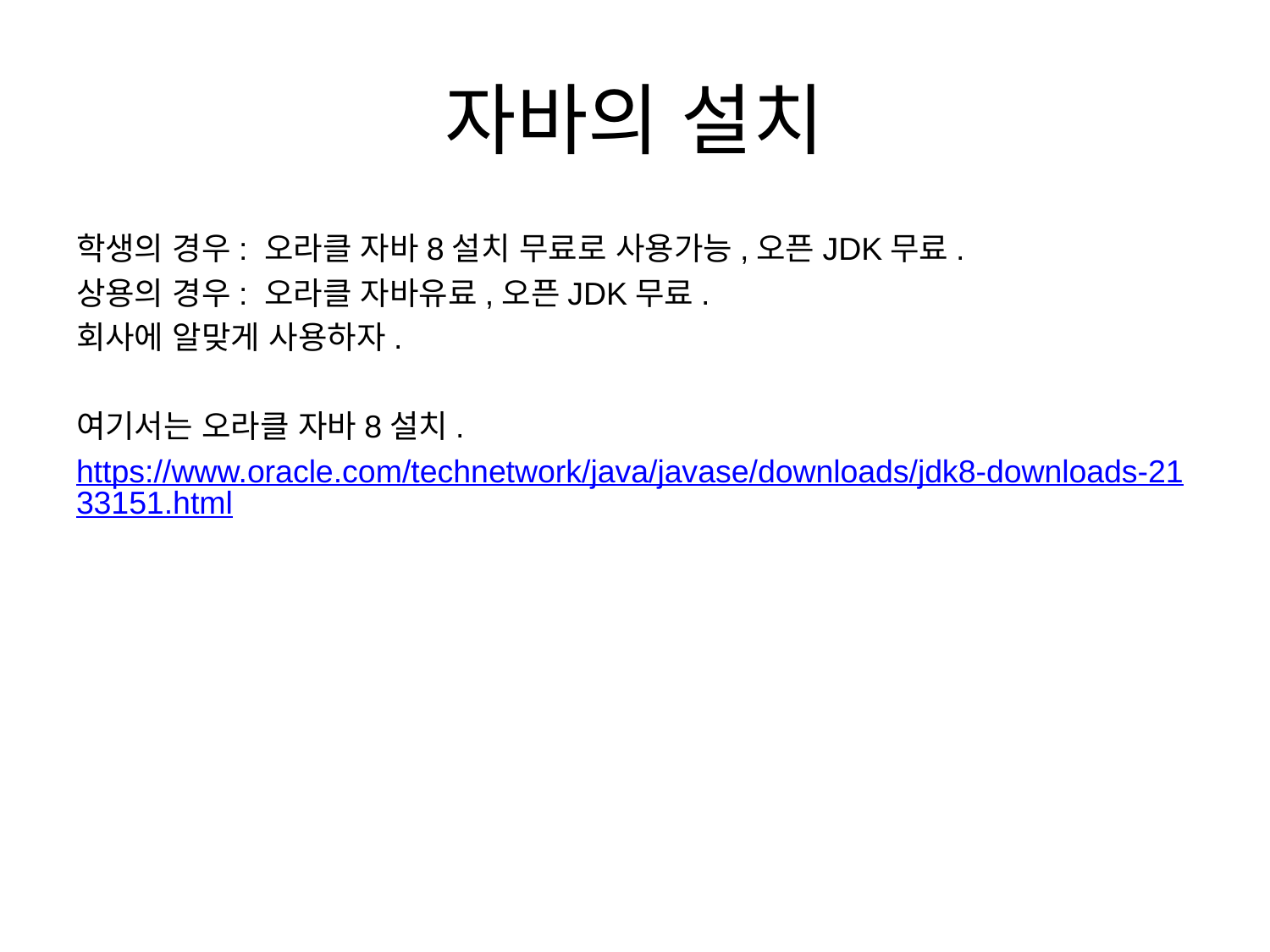

# 자바의 설치
학생의 경우: 오라클 자바8설치 무료로 사용가능,오픈JDK무료.
상용의 경우: 오라클 자바유료,오픈JDK무료.
회사에 알맞게 사용하자.

여기서는 오라클 자바8설치.
https://www.oracle.com/technetwork/java/javase/downloads/jdk8-downloads-2133151.html